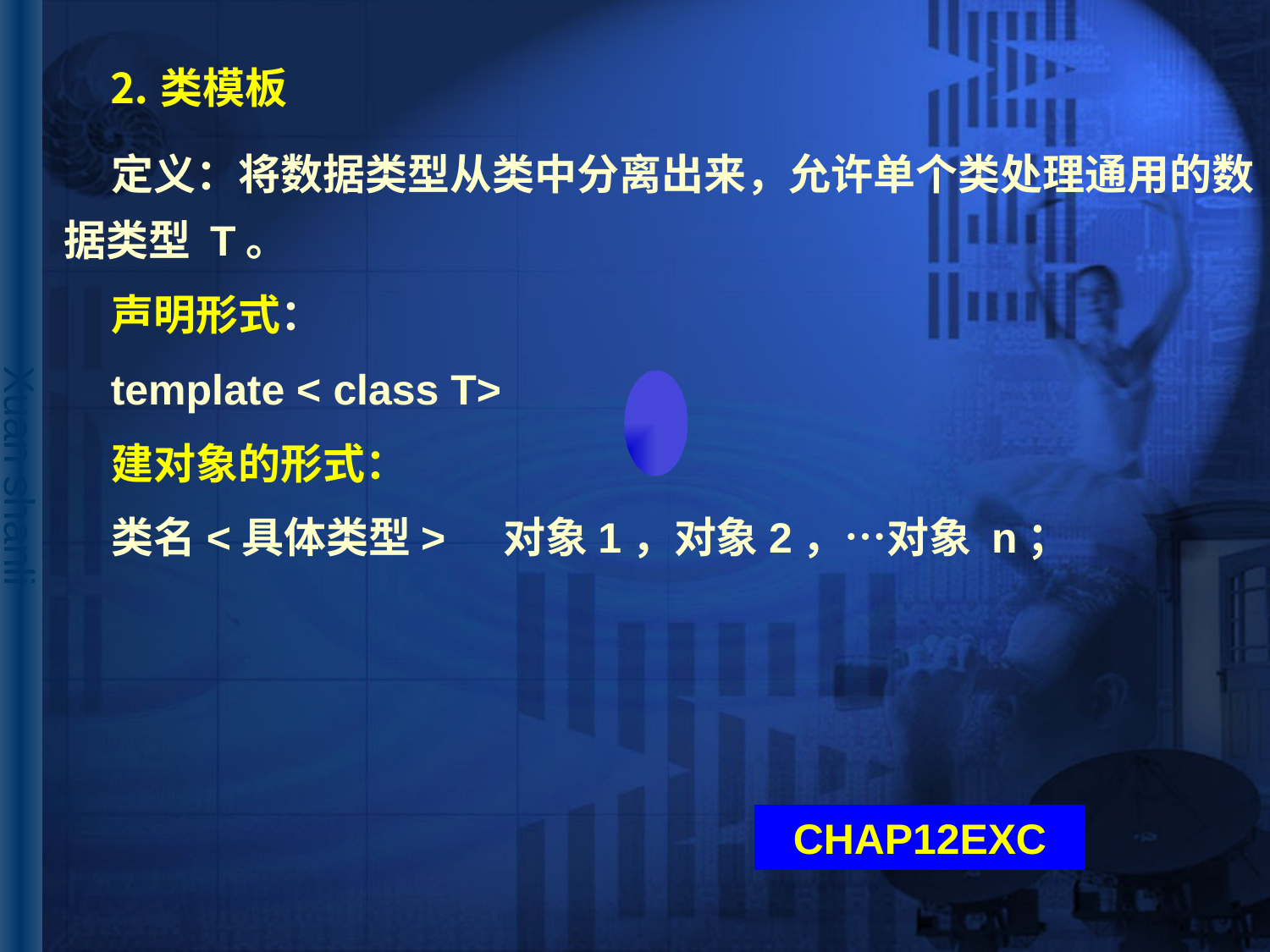

# ⒉类模板
    定义：将数据类型从类中分离出来，允许单个类处理通用的数据类型 T。
    声明形式：
    template < class T>
    建对象的形式：
    类名<具体类型>    对象1，对象2，…对象 n；
CHAP12EXC